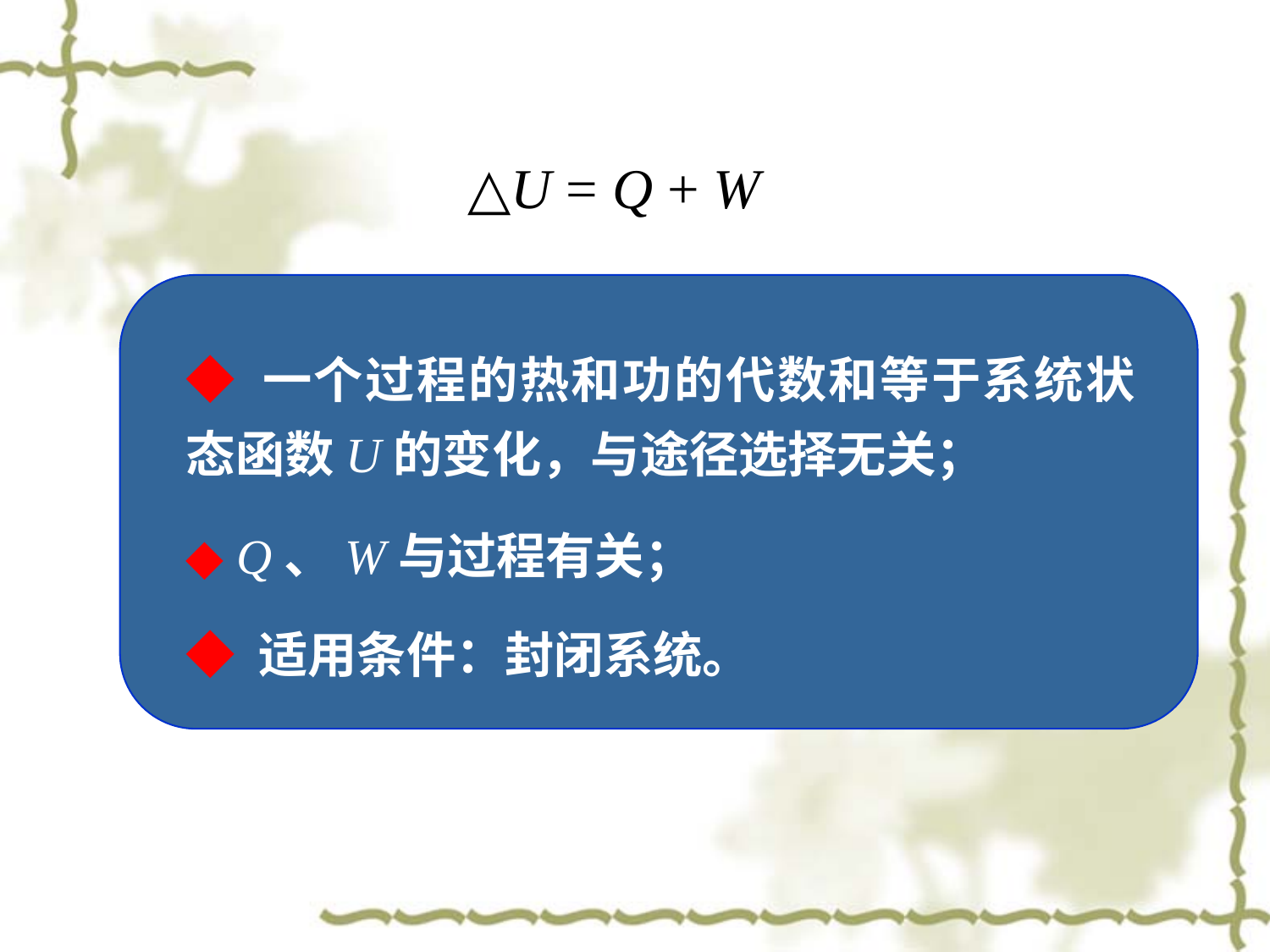

△U = Q + W

◆ 一个过程的热和功的代数和等于系统状态函数U的变化，与途径选择无关；
◆ Q、W与过程有关；
◆ 适用条件：封闭系统。